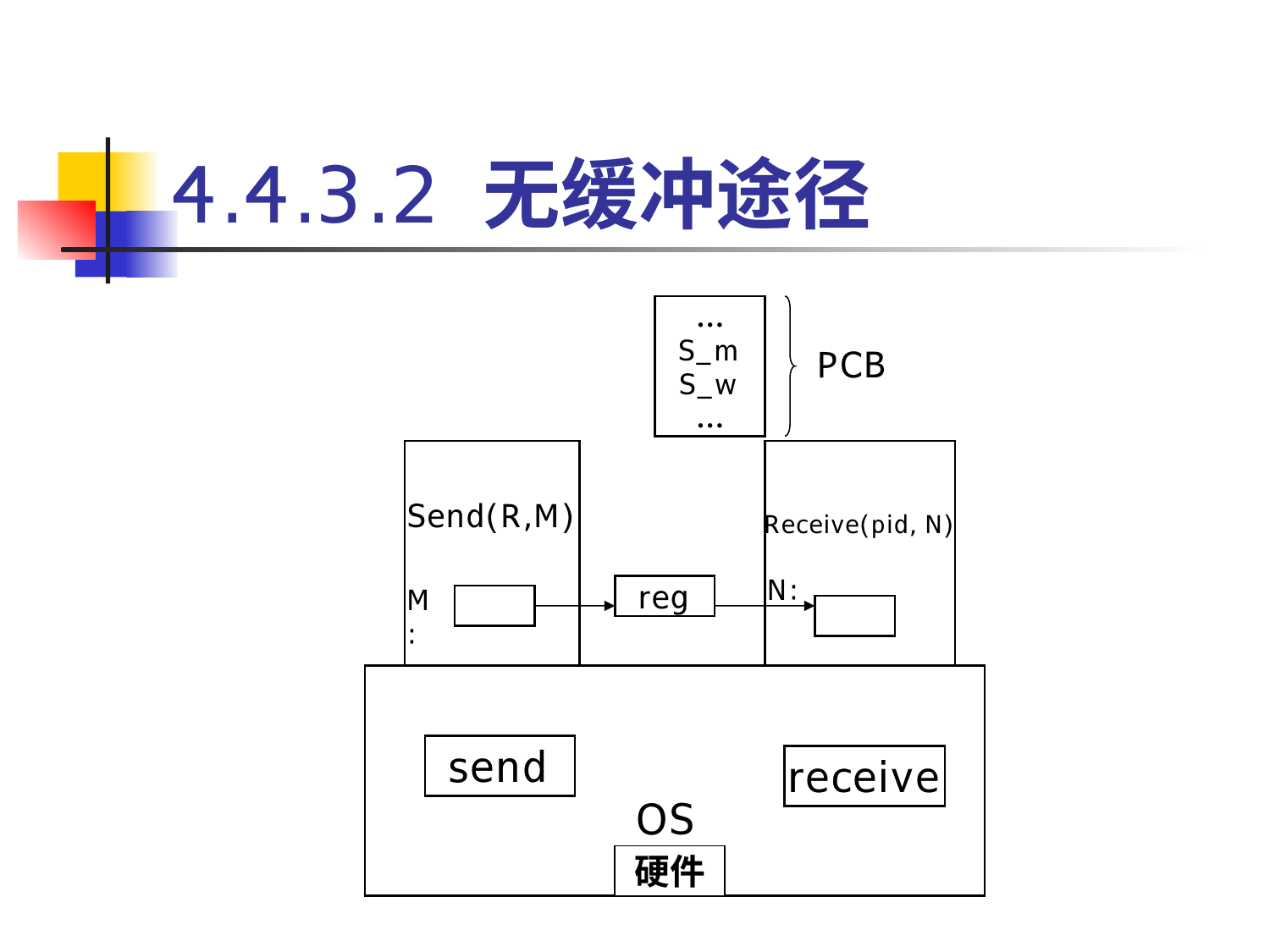

# 4.4.3.2 无缓冲途径
…
S_m
S_w
…

PCB
Send(R,M)

Receive(pid, N)

N:
M:
reg

send
receive
OS
硬件